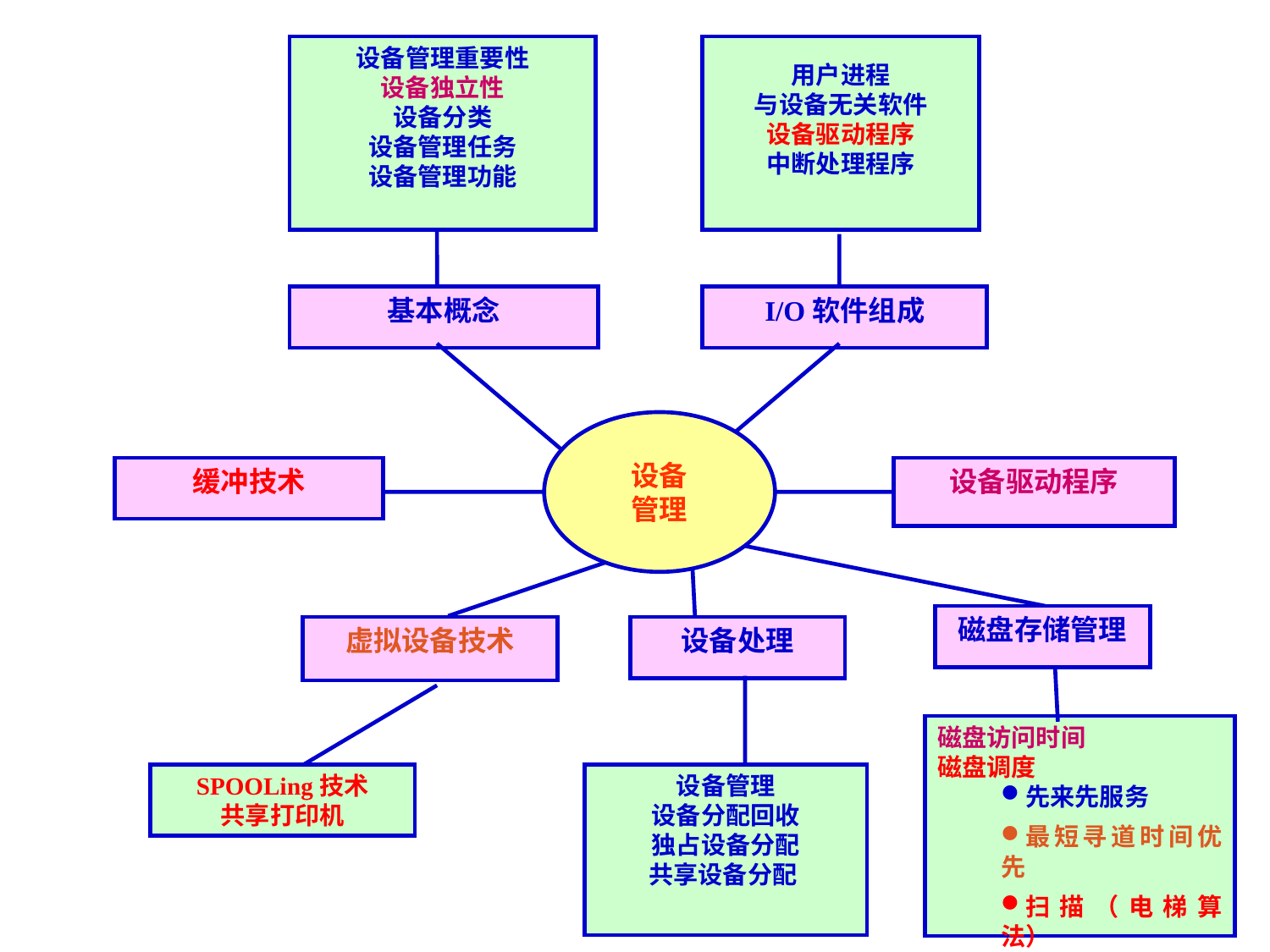

设备管理重要性
设备独立性
设备分类
设备管理任务
设备管理功能

用户进程
与设备无关软件
设备驱动程序
中断处理程序

基本概念
I/O软件组成

设备
管理
缓冲技术
设备驱动程序

磁盘存储管理
虚拟设备技术
设备处理

磁盘访问时间
磁盘调度
先来先服务
最短寻道时间优先
扫描（电梯算法）
CSCAN
SPOOLing技术
共享打印机

设备管理
设备分配回收
独占设备分配
共享设备分配